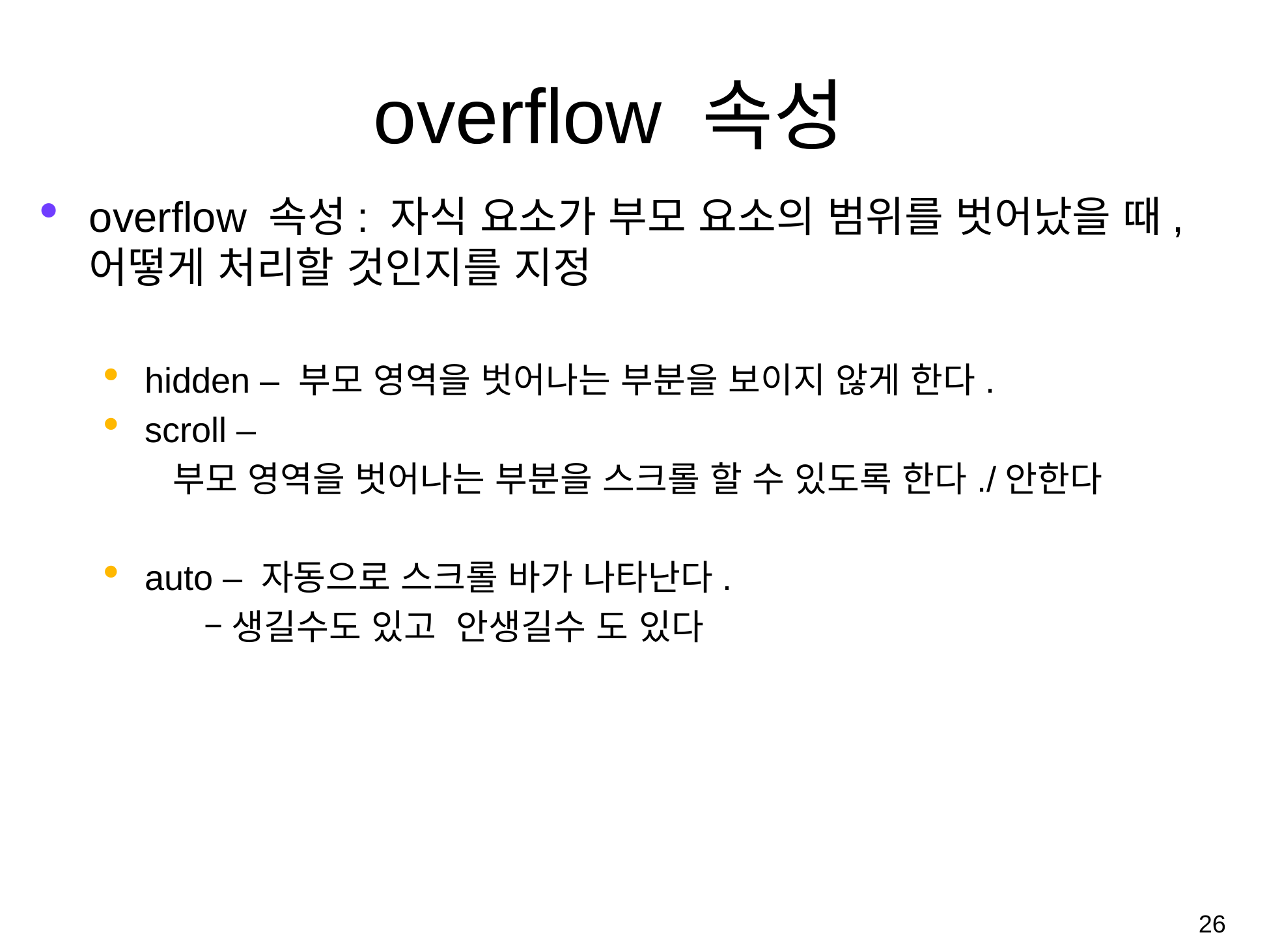

# overflow 속성
overflow 속성: 자식 요소가 부모 요소의 범위를 벗어났을 때, 어떻게 처리할 것인지를 지정

hidden – 부모 영역을 벗어나는 부분을 보이지 않게 한다.
scroll –
      부모 영역을 벗어나는 부분을 스크롤 할 수 있도록 한다./안한다

auto – 자동으로 스크롤 바가 나타난다.
          –생길수도 있고  안생길수 도 있다

26